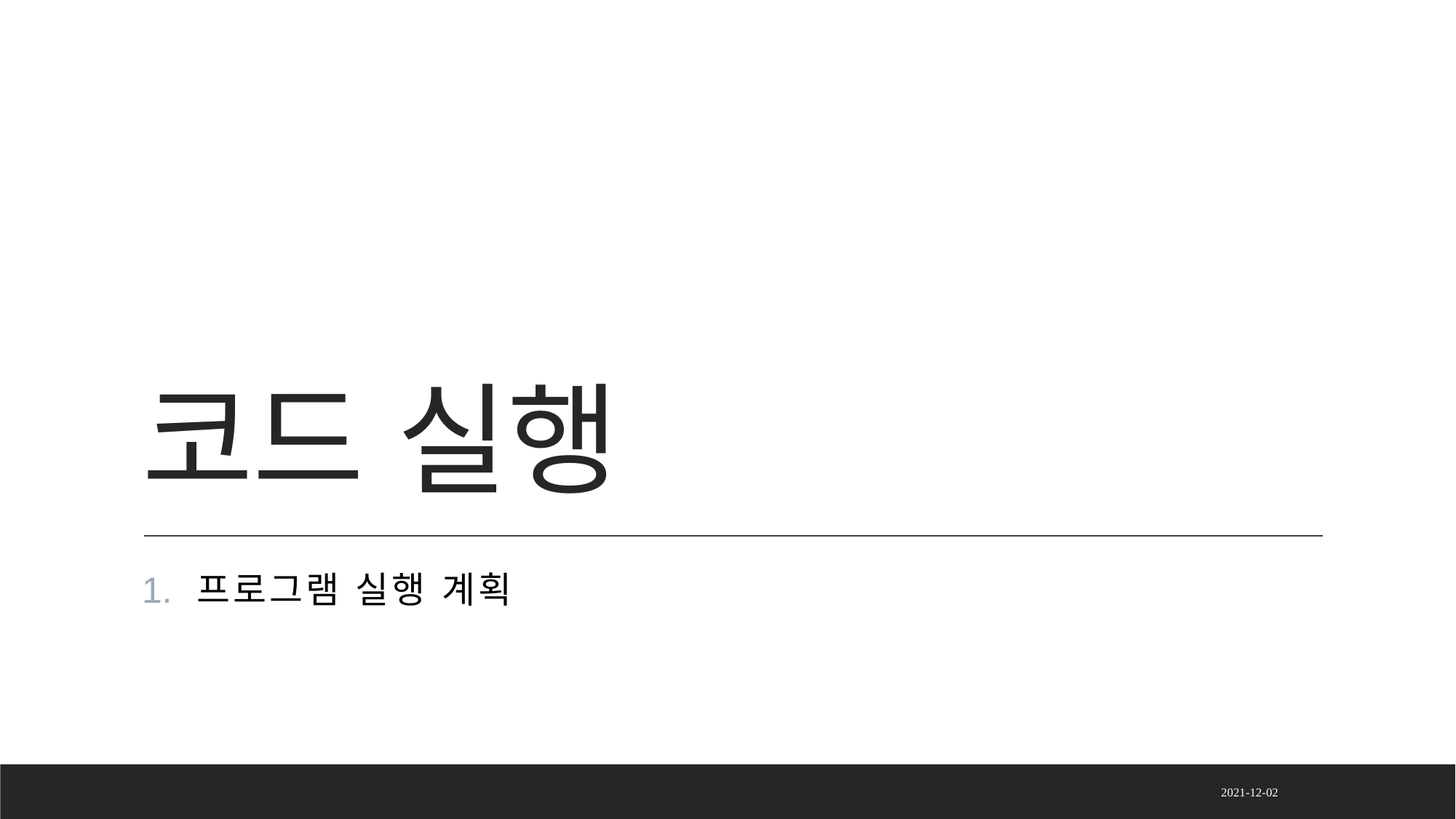

# 코드 실행
프로그램 실행 계획
2021-12-02